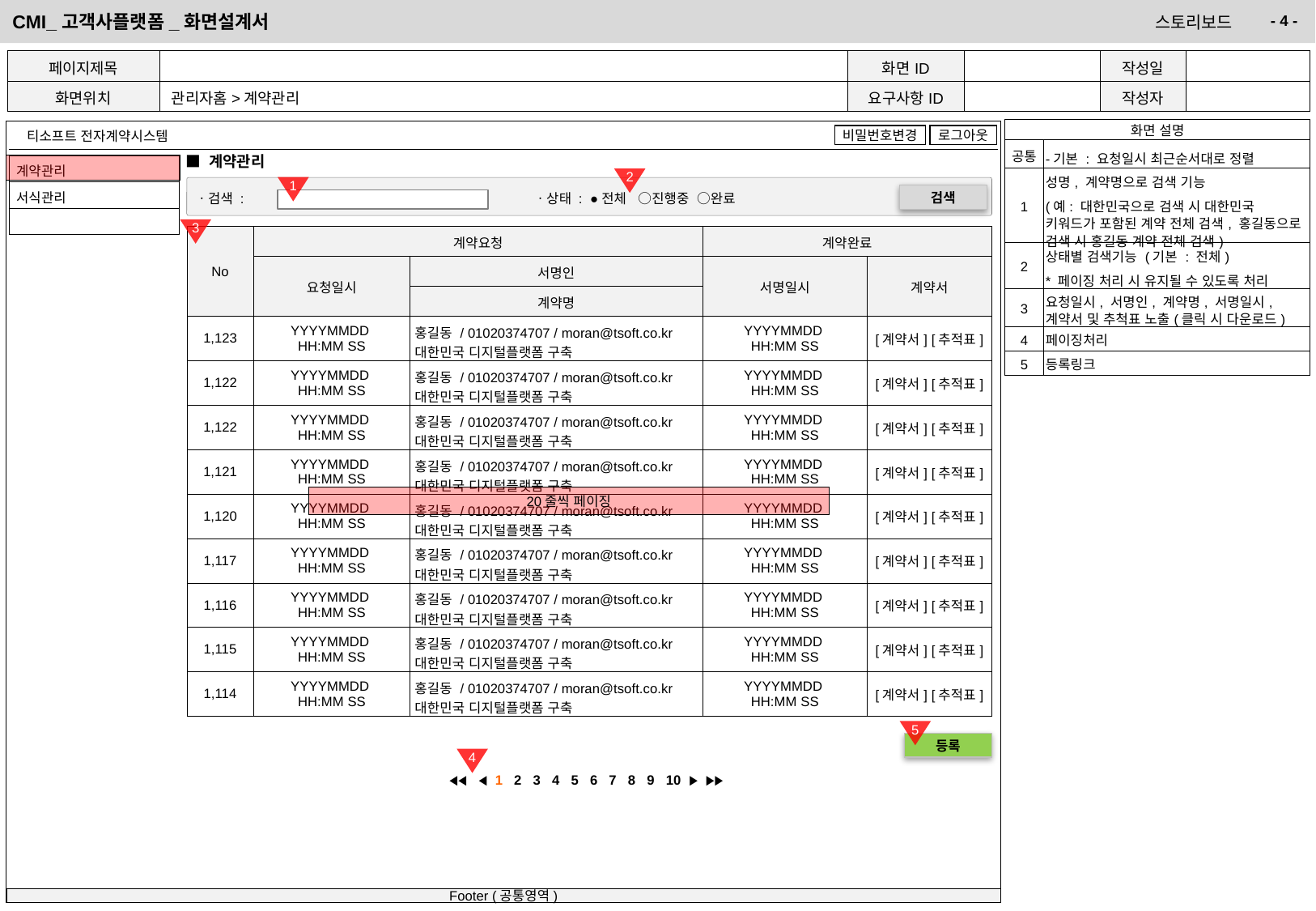

| 페이지제목 |  | 화면ID |  | 작성일 |  |
| --- | --- | --- | --- | --- | --- |
| 화면위치 | 관리자홈>계약관리 | 요구사항ID |  | 작성자 |  |
| 화면 설명 |  |
| --- | --- |
| 공통 | -기본 : 요청일시 최근순서대로 정렬 |
| 1 | 성명, 계약명으로 검색 기능 (예: 대한민국으로 검색 시 대한민국 키워드가 포함된 계약 전체 검색, 홍길동으로 검색 시 홍길동 계약 전체 검색) |
| 2 | 상태별 검색기능 (기본 : 전체) \* 페이징 처리 시 유지될 수 있도록 처리 |
| 3 | 요청일시, 서명인, 계약명, 서명일시, 계약서 및 추척표 노출(클릭 시 다운로드) |
| 4 | 페이징처리 |
| 5 | 등록링크 |
■ 계약관리

| 계약관리 |
| --- |
| 서식관리 |
|  |
2
1

ㆍ검색 :
ㆍ상태 :  ●전체   ○진행중  ○완료
검색

3
| No | 계약요청 |  | 계약완료 |  |
| --- | --- | --- | --- | --- |
|  | 요청일시 | 서명인 | 서명일시 | 계약서 |
|  |  | 계약명 |  |  |
| 1,123 | YYYYMMDD HH:MM SS | 홍길동 / 01020374707 / moran@tsoft.co.kr 대한민국 디지털플랫폼 구축 | YYYYMMDD HH:MM SS | [계약서] [추적표] |
| 1,122 | YYYYMMDD HH:MM SS | 홍길동 / 01020374707 / moran@tsoft.co.kr 대한민국 디지털플랫폼 구축 | YYYYMMDD HH:MM SS | [계약서] [추적표] |
| 1,122 | YYYYMMDD HH:MM SS | 홍길동 / 01020374707 / moran@tsoft.co.kr 대한민국 디지털플랫폼 구축 | YYYYMMDD HH:MM SS | [계약서] [추적표] |
| 1,121 | YYYYMMDD HH:MM SS | 홍길동 / 01020374707 / moran@tsoft.co.kr 대한민국 디지털플랫폼 구축 | YYYYMMDD HH:MM SS | [계약서] [추적표] |
| 1,120 | YYYYMMDD HH:MM SS | 홍길동 / 01020374707 / moran@tsoft.co.kr 대한민국 디지털플랫폼 구축 | YYYYMMDD HH:MM SS | [계약서] [추적표] |
| 1,117 | YYYYMMDD HH:MM SS | 홍길동 / 01020374707 / moran@tsoft.co.kr 대한민국 디지털플랫폼 구축 | YYYYMMDD HH:MM SS | [계약서] [추적표] |
| 1,116 | YYYYMMDD HH:MM SS | 홍길동 / 01020374707 / moran@tsoft.co.kr 대한민국 디지털플랫폼 구축 | YYYYMMDD HH:MM SS | [계약서] [추적표] |
| 1,115 | YYYYMMDD HH:MM SS | 홍길동 / 01020374707 / moran@tsoft.co.kr 대한민국 디지털플랫폼 구축 | YYYYMMDD HH:MM SS | [계약서] [추적표] |
| 1,114 | YYYYMMDD HH:MM SS | 홍길동 / 01020374707 / moran@tsoft.co.kr 대한민국 디지털플랫폼 구축 | YYYYMMDD HH:MM SS | [계약서] [추적표] |
20줄씩 페이징
5
등록
4
◀◀   ◀  1   2   3   4   5   6   7   8   9   10  ▶  ▶▶